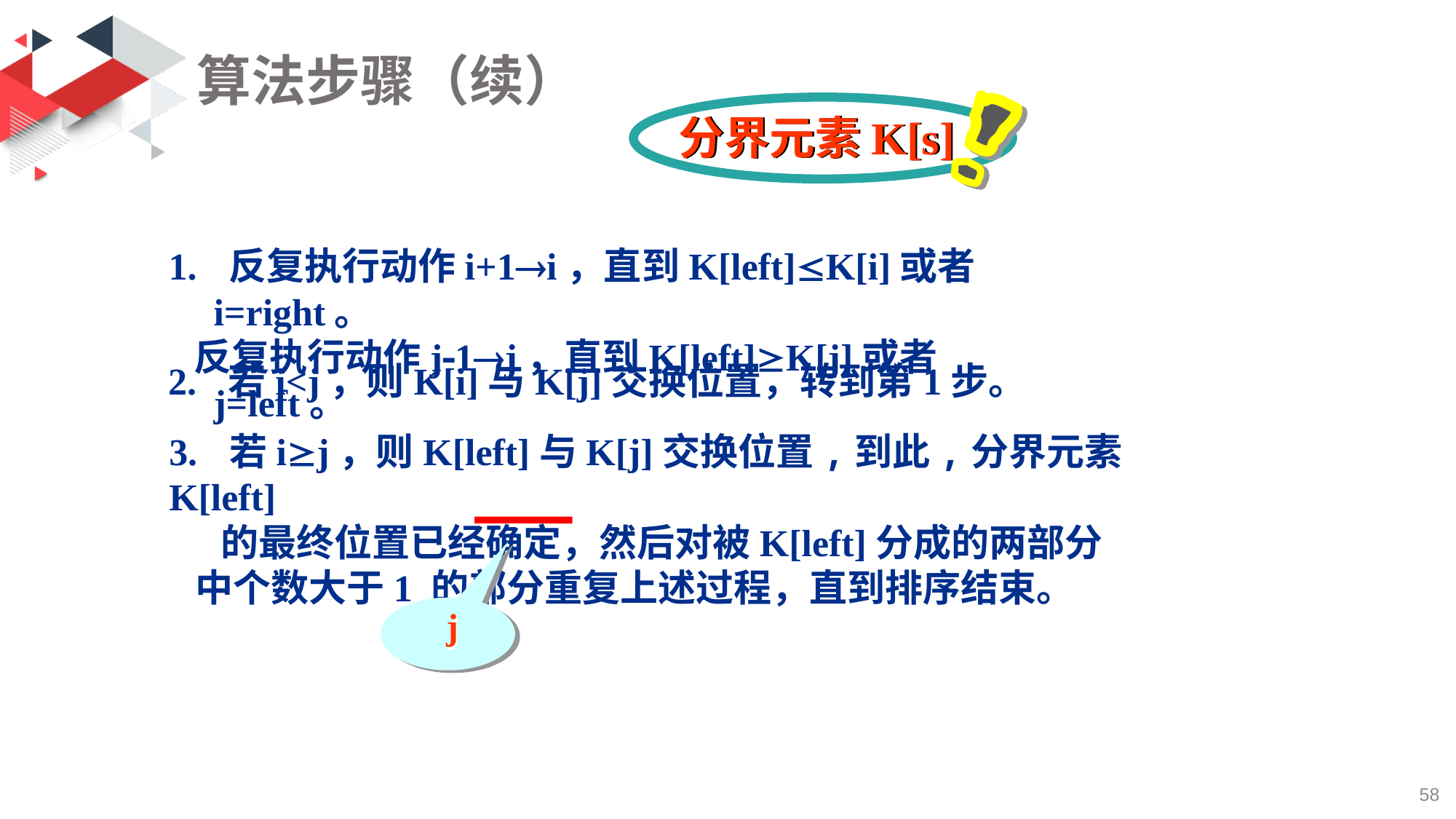

# 算法步骤（续）

分界元素K[s]

 1. 反复执行动作i+1→i，直到K[left]≤K[i]或者i=right。
   反复执行动作j−1→j，直到K[left]≥K[j]或者j=left。
2. 若i<j，则K[i]与K[j]交换位置，转到第1步。
3. 若i≥j，则K[left]与K[j]交换位置,到此,分界元素K[left]
     的最终位置已经确定，然后对被K[left]分成的两部分
  中个数大于1 的部分重复上述过程，直到排序结束。

j
58